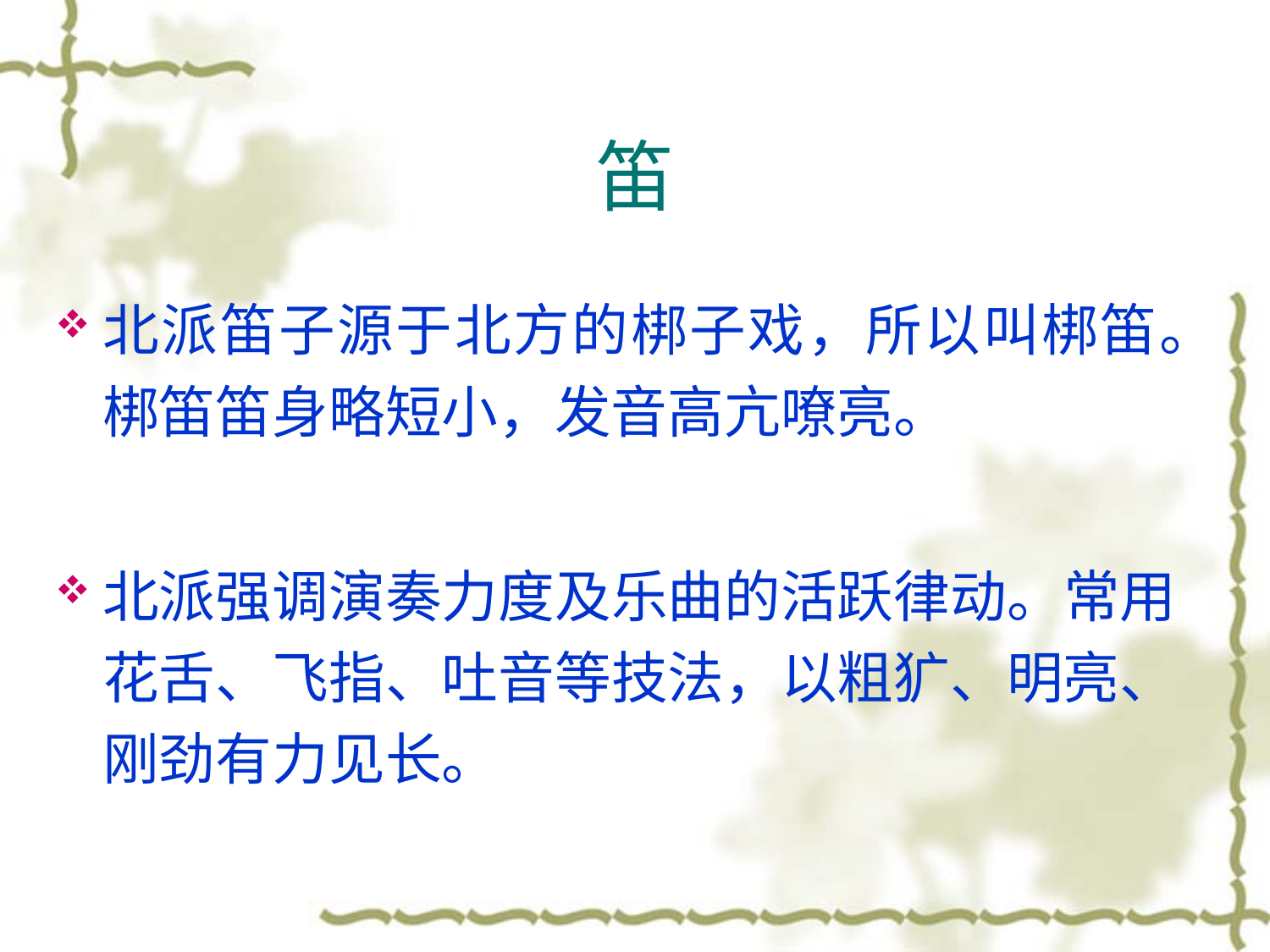

# 笛
北派笛子源于北方的梆子戏，所以叫梆笛。梆笛笛身略短小，发音高亢嘹亮。

北派强调演奏力度及乐曲的活跃律动。常用花舌、飞指、吐音等技法，以粗犷、明亮、刚劲有力见长。